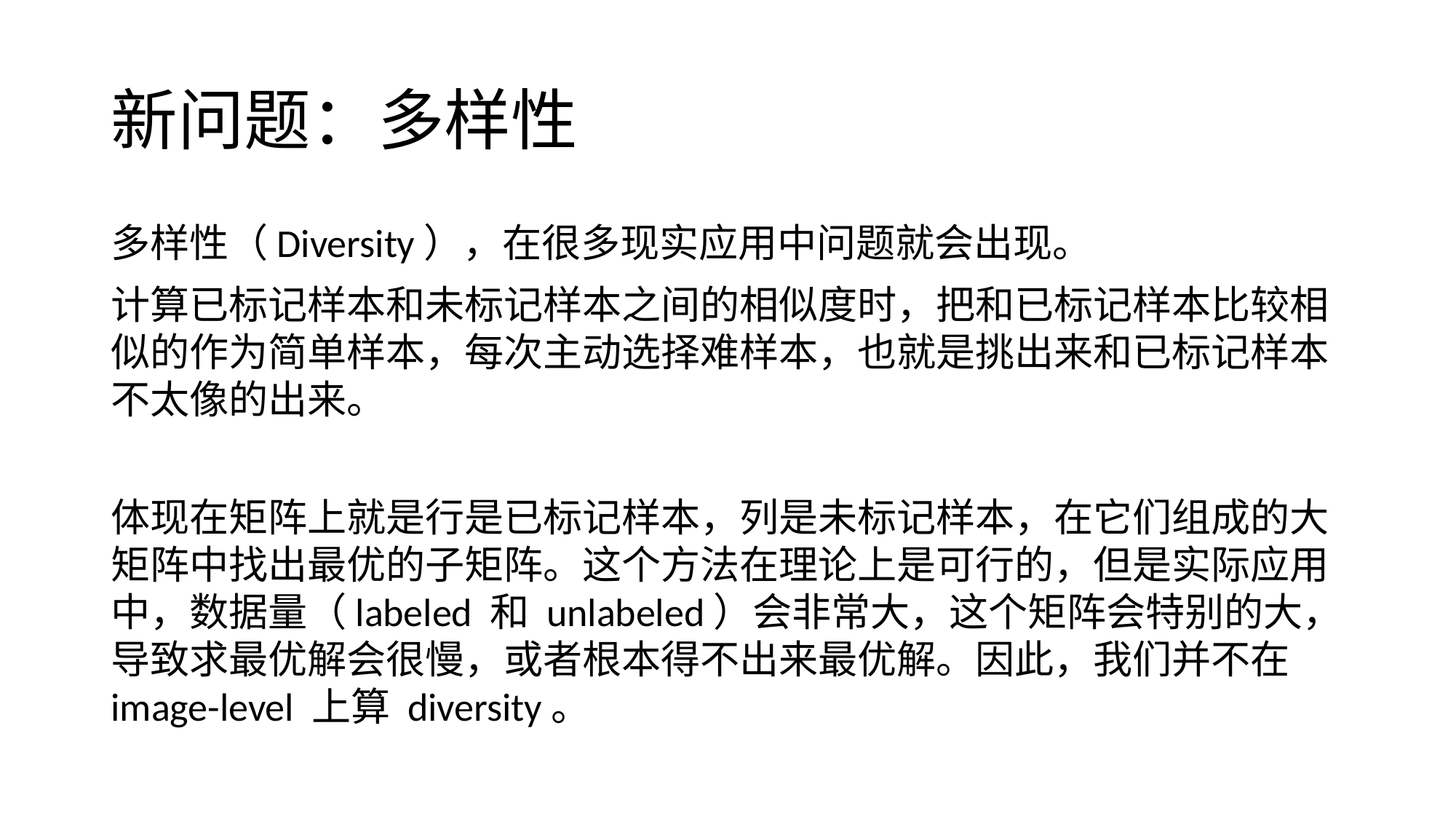

# 新问题：多样性
多样性（Diversity），在很多现实应用中问题就会出现。
计算已标记样本和未标记样本之间的相似度时，把和已标记样本比较相似的作为简单样本，每次主动选择难样本，也就是挑出来和已标记样本不太像的出来。

体现在矩阵上就是行是已标记样本，列是未标记样本，在它们组成的大矩阵中找出最优的子矩阵。这个方法在理论上是可行的，但是实际应用中，数据量（labeled 和 unlabeled）会非常大，这个矩阵会特别的大，导致求最优解会很慢，或者根本得不出来最优解。因此，我们并不在 image-level 上算 diversity。